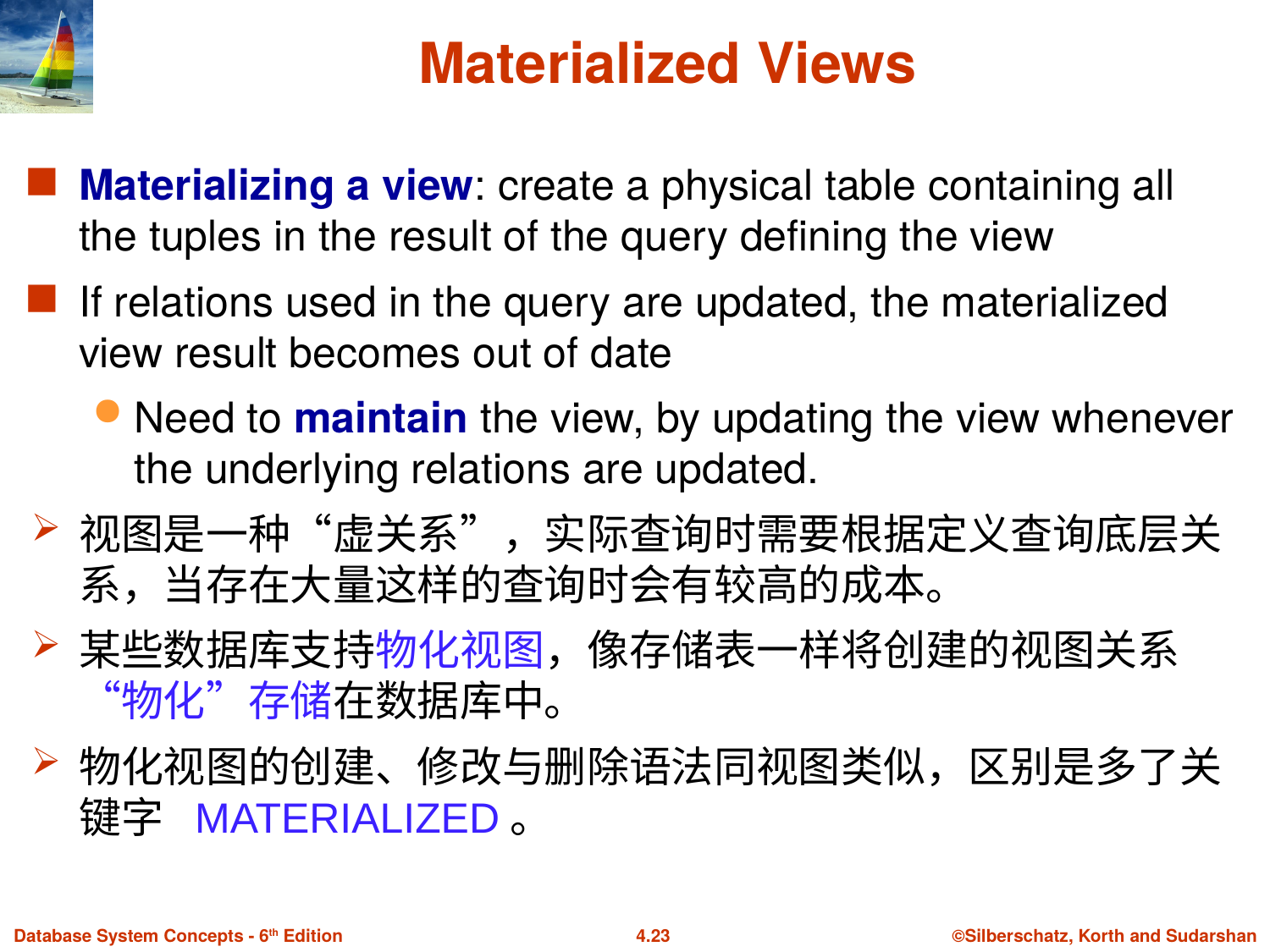

# Materialized Views
Materializing a view: create a physical table containing all the tuples in the result of the query defining the view
If relations used in the query are updated, the materialized view result becomes out of date
Need to maintain the view, by updating the view whenever the underlying relations are updated.
视图是一种“虚关系”，实际查询时需要根据定义查询底层关系，当存在大量这样的查询时会有较高的成本。
某些数据库支持物化视图，像存储表一样将创建的视图关系“物化”存储在数据库中。
物化视图的创建、修改与删除语法同视图类似，区别是多了关键字 MATERIALIZED。